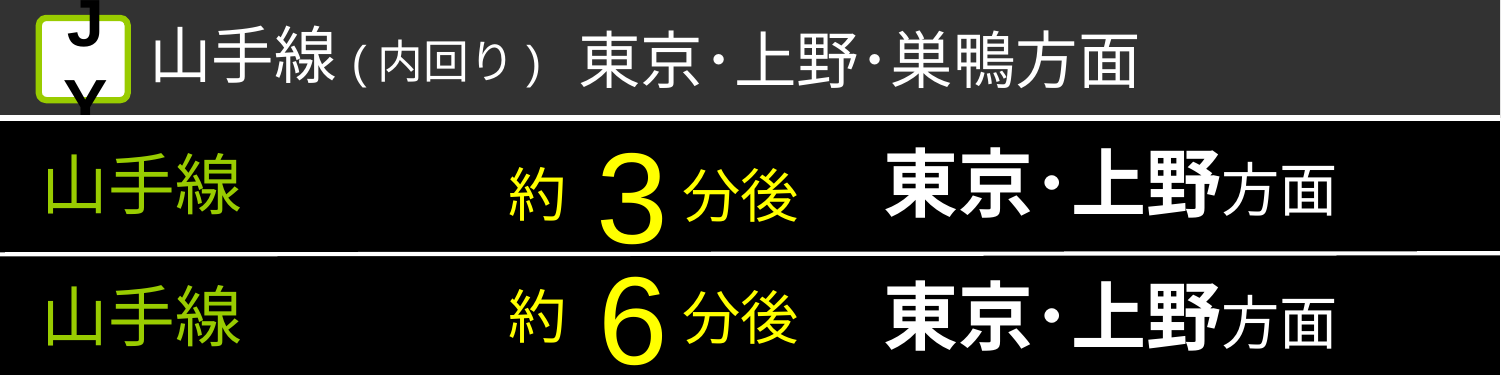

山手線(内回り)
東京･上野･巣鴨方面
JY

3
東京･上野方面
山手線
約
分後
6
約
山手線
東京･上野方面
分後